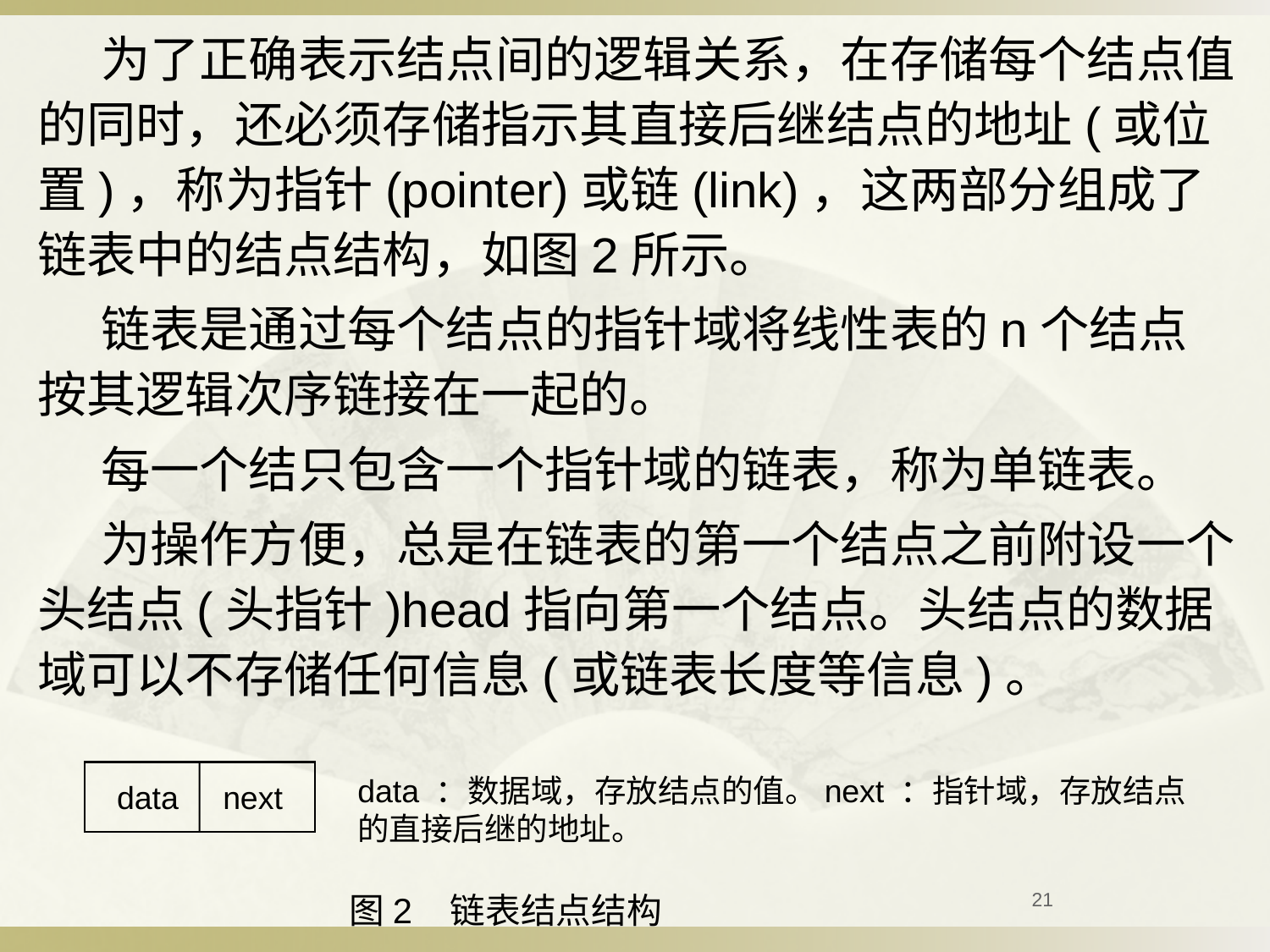

# 为了正确表示结点间的逻辑关系，在存储每个结点值的同时，还必须存储指示其直接后继结点的地址(或位置)，称为指针(pointer)或链(link)，这两部分组成了链表中的结点结构，如图2所示。
链表是通过每个结点的指针域将线性表的n个结点按其逻辑次序链接在一起的。
每一个结只包含一个指针域的链表，称为单链表。
为操作方便，总是在链表的第一个结点之前附设一个头结点(头指针)head指向第一个结点。头结点的数据域可以不存储任何信息(或链表长度等信息)。
data ：数据域，存放结点的值。next ：指针域，存放结点的直接后继的地址。
data     next

图2   链表结点结构
21